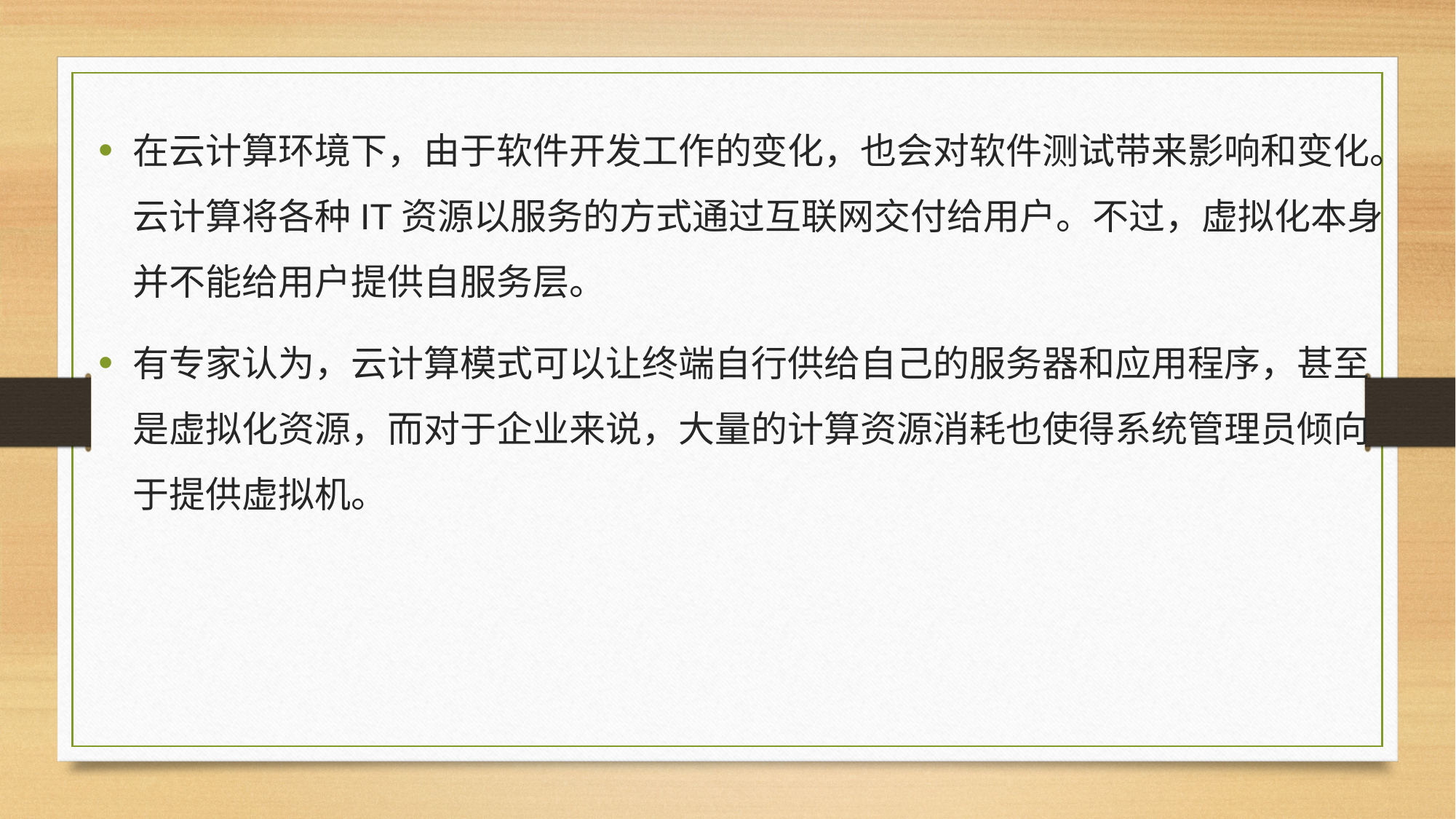

在云计算环境下，由于软件开发工作的变化，也会对软件测试带来影响和变化。云计算将各种IT资源以服务的方式通过互联网交付给用户。不过，虚拟化本身并不能给用户提供自服务层。
有专家认为，云计算模式可以让终端自行供给自己的服务器和应用程序，甚至是虚拟化资源，而对于企业来说，大量的计算资源消耗也使得系统管理员倾向于提供虚拟机。